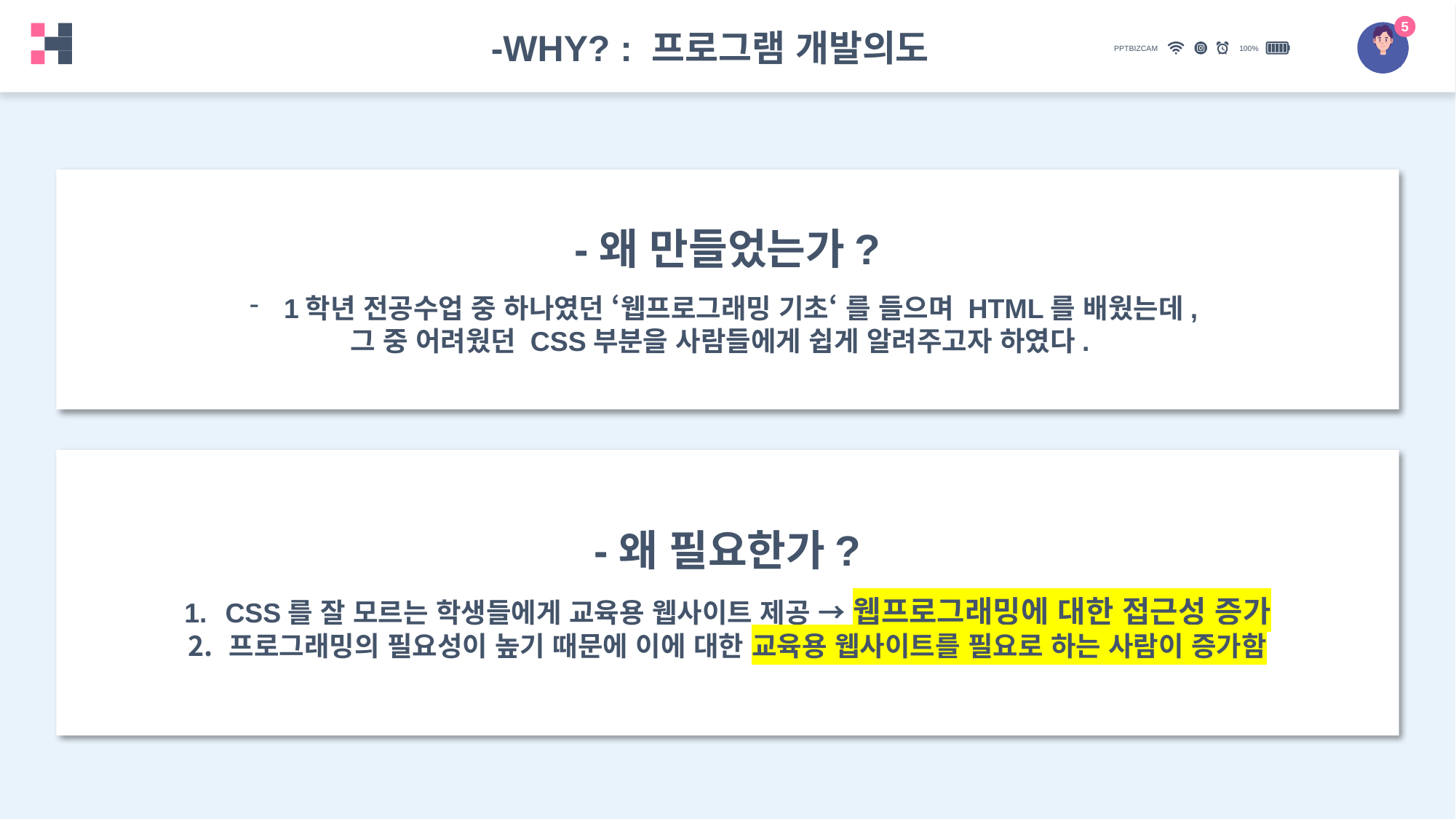

-WHY? : 프로그램 개발의도
-왜 만들었는가?

1학년 전공수업 중 하나였던 ‘웹프로그래밍 기초‘ 를 들으며 HTML를 배웠는데,
그 중 어려웠던 CSS부분을 사람들에게 쉽게 알려주고자 하였다.
-왜 필요한가?

CSS를 잘 모르는 학생들에게 교육용 웹사이트 제공 → 웹프로그래밍에 대한 접근성 증가
프로그래밍의 필요성이 높기 때문에 이에 대한 교육용 웹사이트를 필요로 하는 사람이 증가함